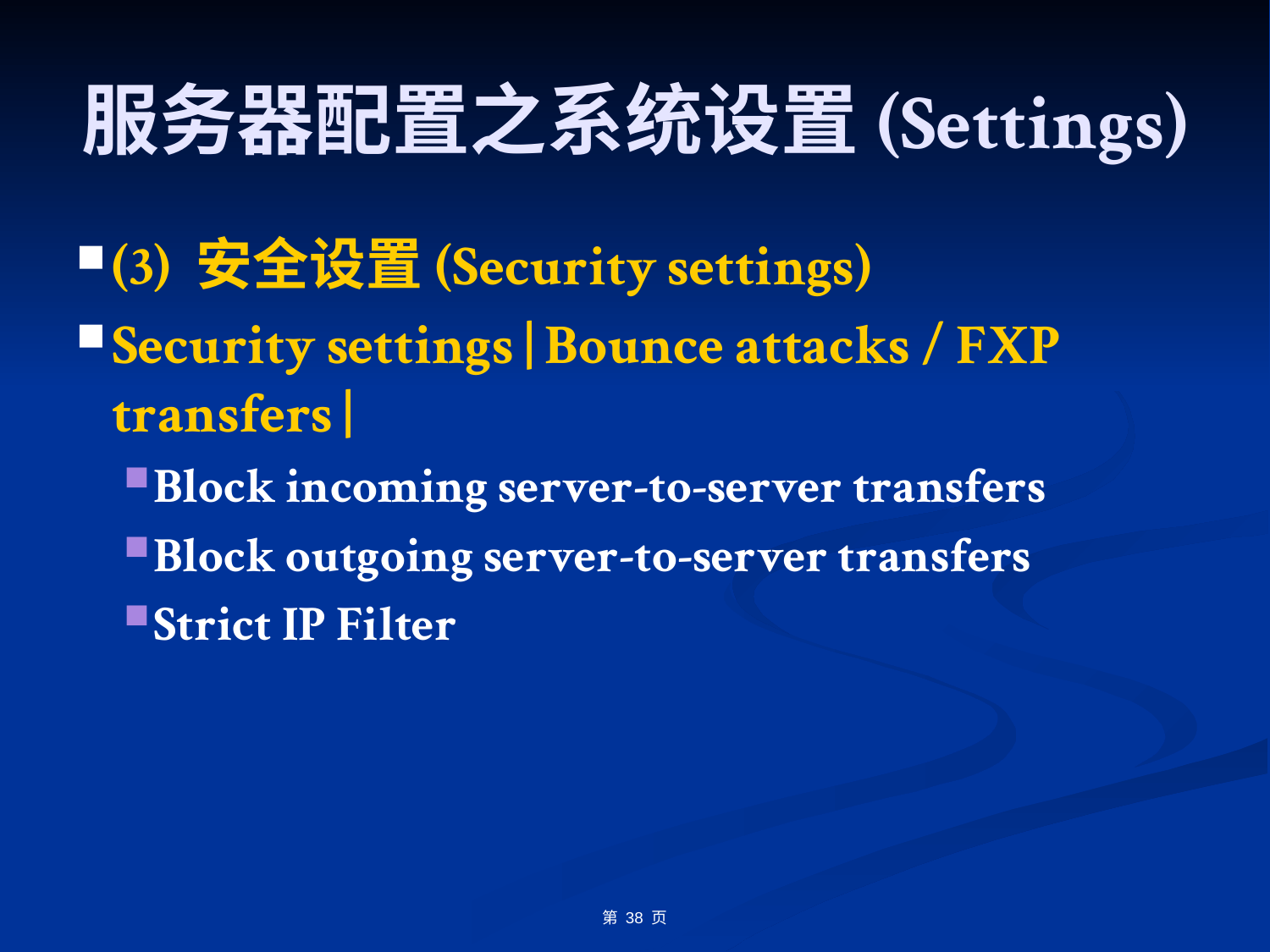

# 服务器配置之系统设置(Settings)
(3) 安全设置(Security settings)
Security settings | Bounce attacks / FXP transfers |
Block incoming server-to-server transfers
Block outgoing server-to-server transfers
Strict IP Filter
第 38 页